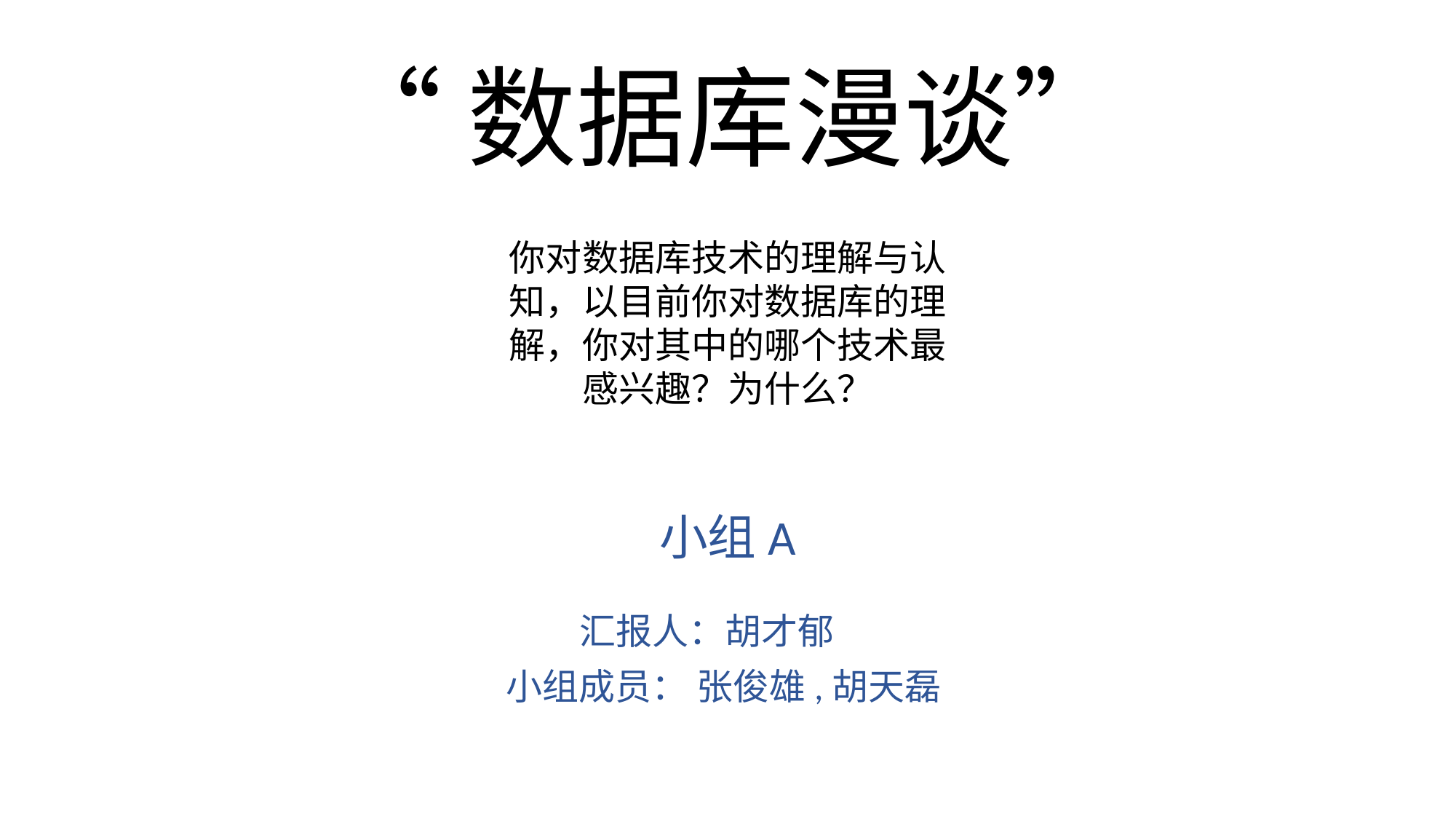

“数据库漫谈”
你对数据库技术的理解与认知，以目前你对数据库的理解，你对其中的哪个技术最感兴趣？为什么？
小组A
汇报人：胡才郁
小组成员： 张俊雄,胡天磊